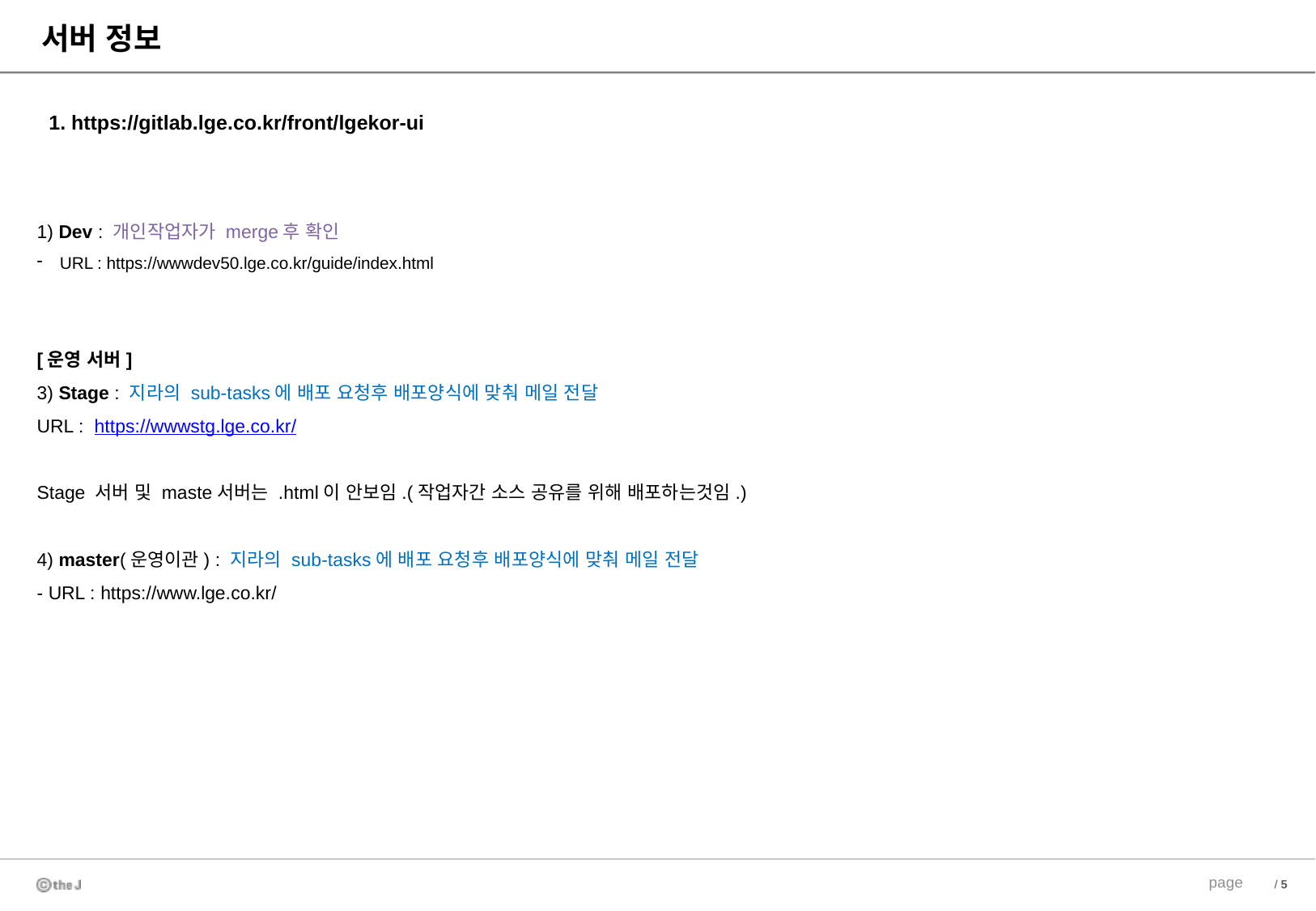

서버 정보
1. https://gitlab.lge.co.kr/front/lgekor-ui
1) Dev : 개인작업자가 merge후 확인
URL : https://wwwdev50.lge.co.kr/guide/index.html

[운영 서버]
3) Stage : 지라의 sub-tasks에 배포 요청후 배포양식에 맞춰 메일 전달
URL :  https://wwwstg.lge.co.kr/

Stage 서버 및 maste서버는 .html이 안보임.(작업자간 소스 공유를 위해 배포하는것임.)

4) master(운영이관) : 지라의 sub-tasks에 배포 요청후 배포양식에 맞춰 메일 전달
- URL : https://www.lge.co.kr/